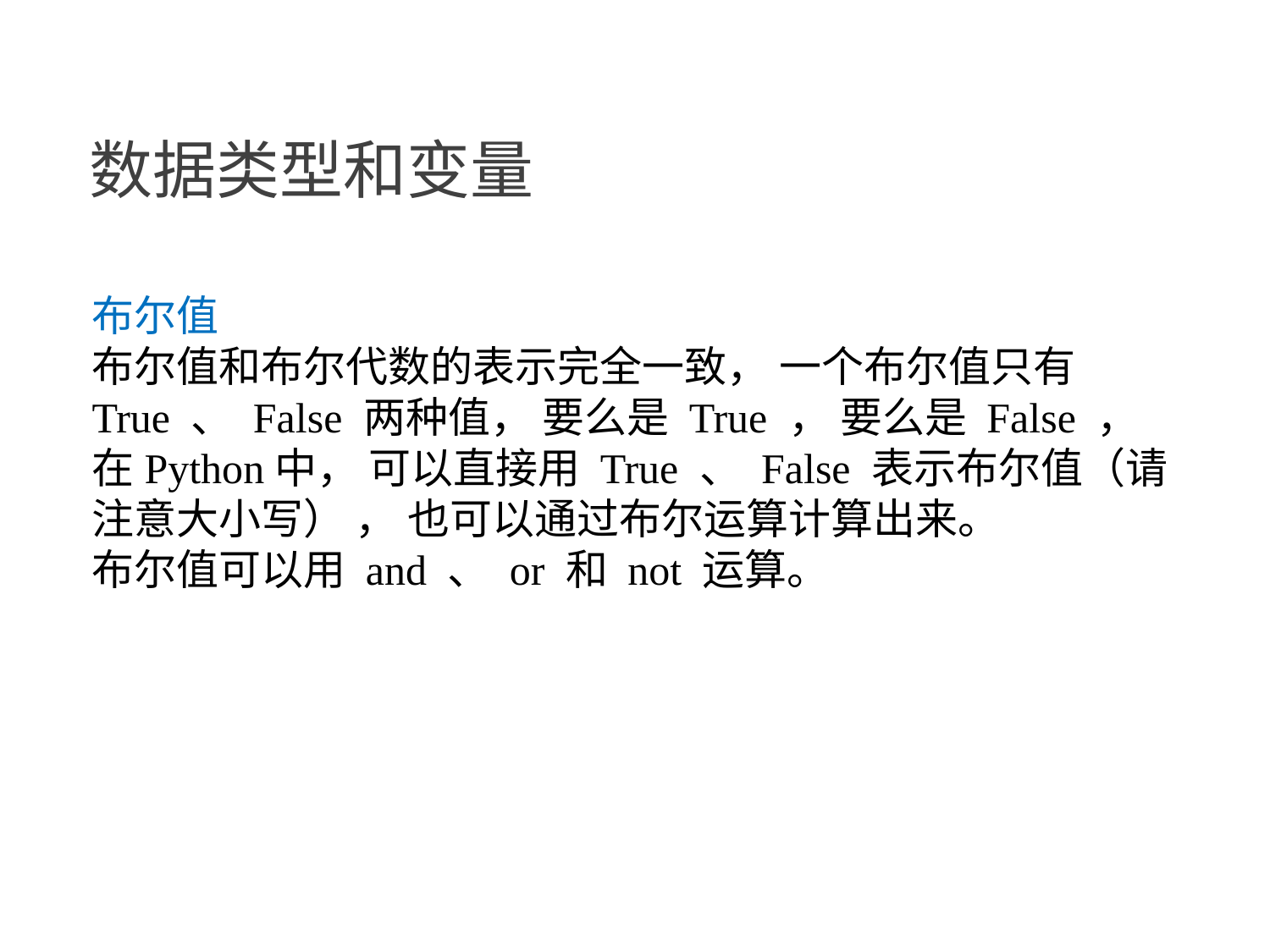

数据类型和变量
布尔值
布尔值和布尔代数的表示完全一致， 一个布尔值只有 True 、 False 两种值， 要么是 True ， 要么是 False ， 在Python中， 可以直接用 True 、 False 表示布尔值（请注意大小写） ， 也可以通过布尔运算计算出来。
布尔值可以用 and 、 or 和 not 运算。